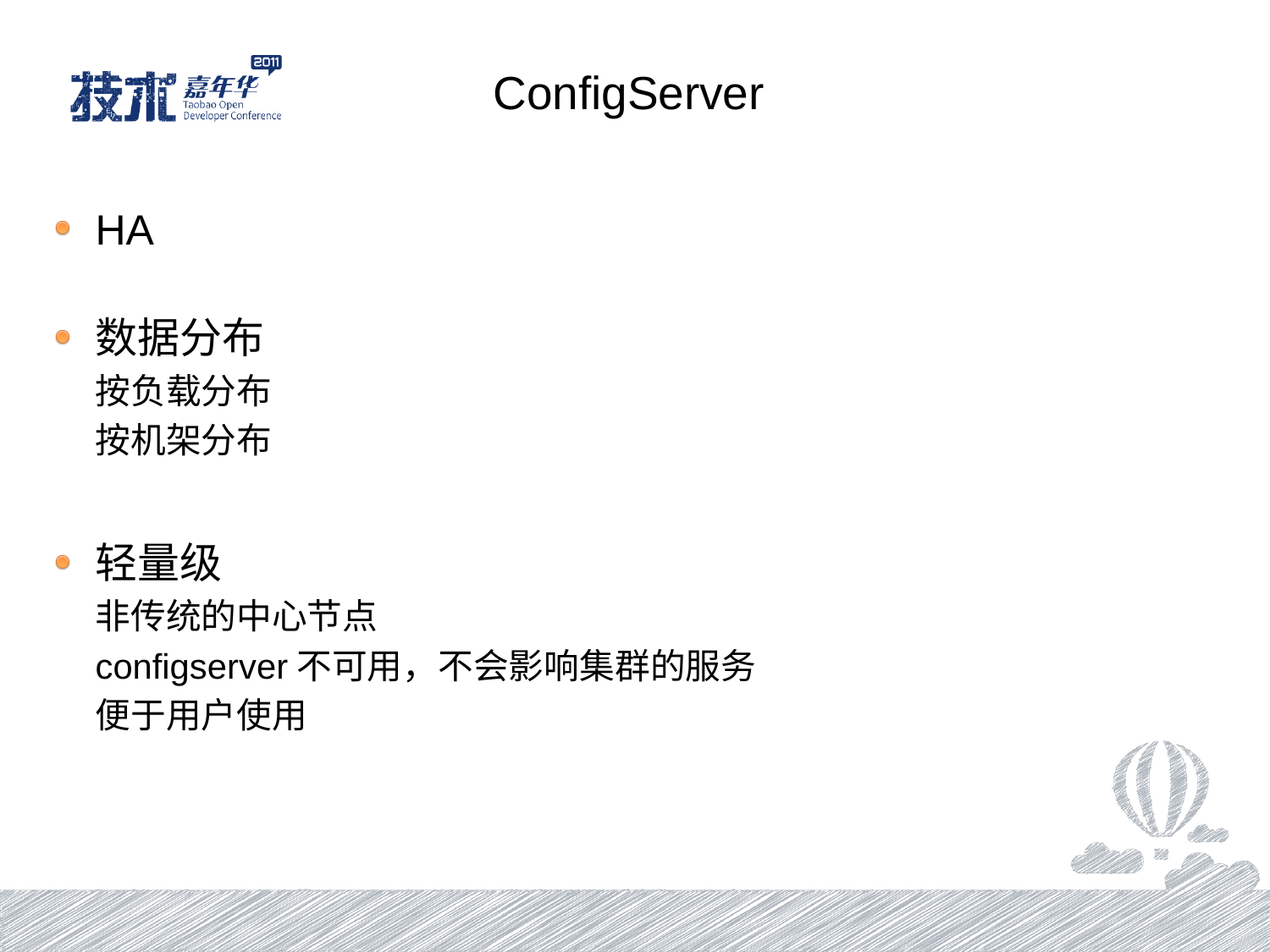

# ConfigServer
HA

数据分布
	按负载分布
	按机架分布

轻量级
	非传统的中心节点
	configserver不可用，不会影响集群的服务
	便于用户使用